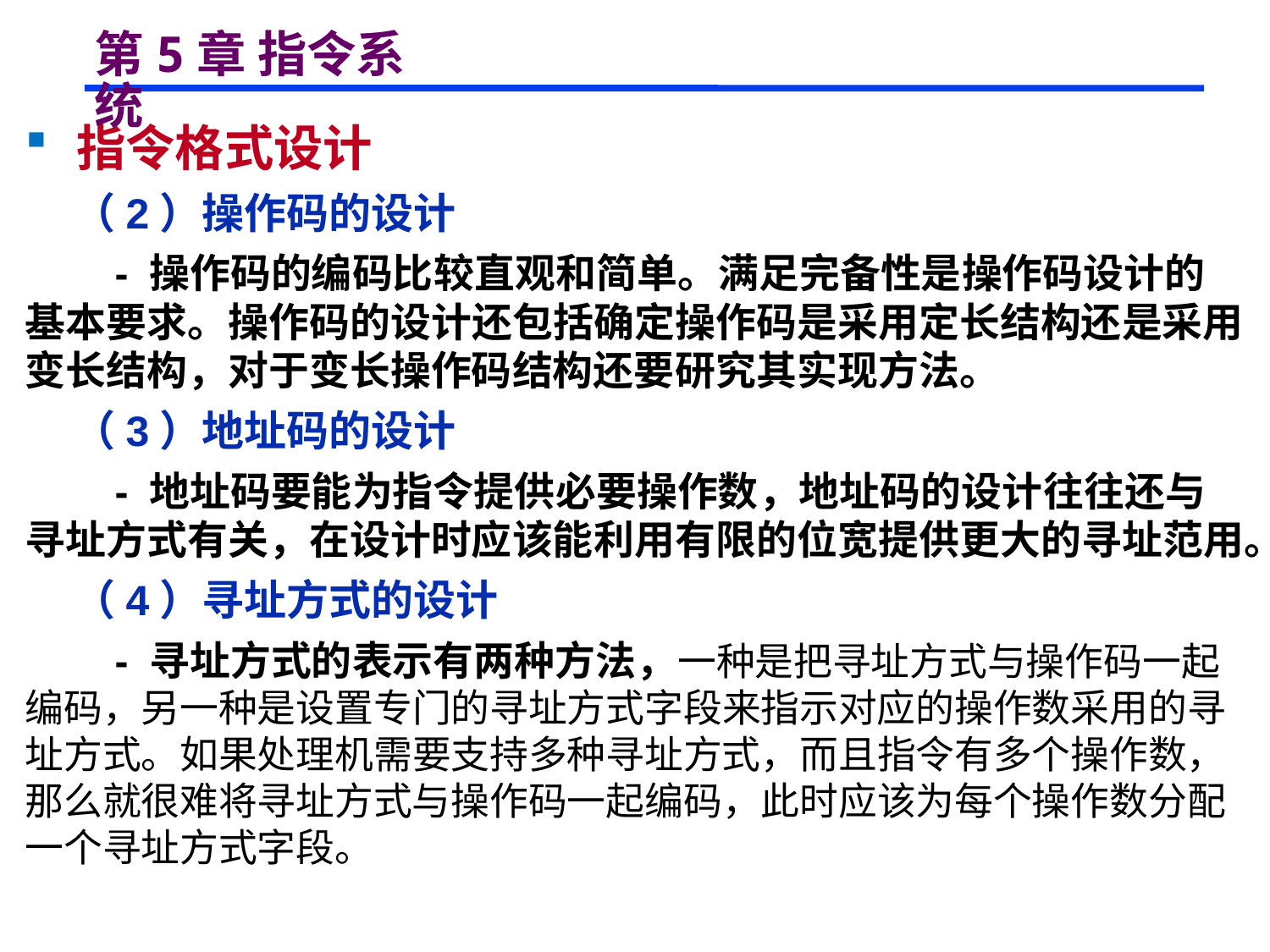

# 第5章 指令系统
 指令格式设计
    （2）操作码的设计
        - 操作码的编码比较直观和简单。满足完备性是操作码设计的基本要求。操作码的设计还包括确定操作码是采用定长结构还是采用变长结构，对于变长操作码结构还要研究其实现方法。
    （3）地址码的设计
        - 地址码要能为指令提供必要操作数，地址码的设计往往还与寻址方式有关，在设计时应该能利用有限的位宽提供更大的寻址范用。
    （4）寻址方式的设计
        - 寻址方式的表示有两种方法，一种是把寻址方式与操作码一起编码，另一种是设置专门的寻址方式字段来指示对应的操作数采用的寻址方式。如果处理机需要支持多种寻址方式，而且指令有多个操作数，那么就很难将寻址方式与操作码一起编码，此时应该为每个操作数分配一个寻址方式字段。